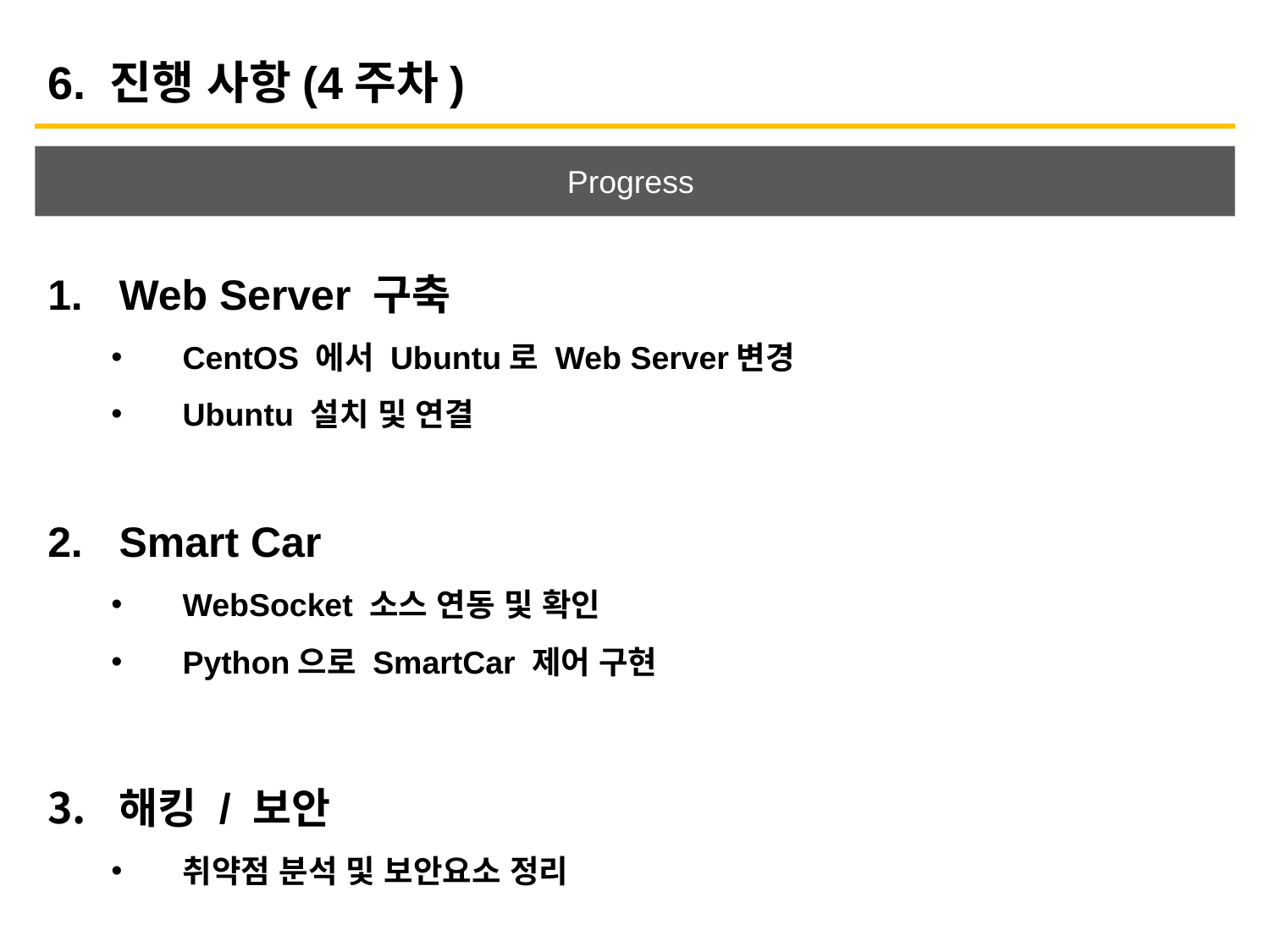

6. 진행 사항(4주차)
Progress
Web Server 구축
CentOS 에서 Ubuntu로 Web Server변경
Ubuntu 설치 및 연결

Smart Car
WebSocket 소스 연동 및 확인
Python으로 SmartCar 제어 구현

해킹 / 보안
취약점 분석 및 보안요소 정리